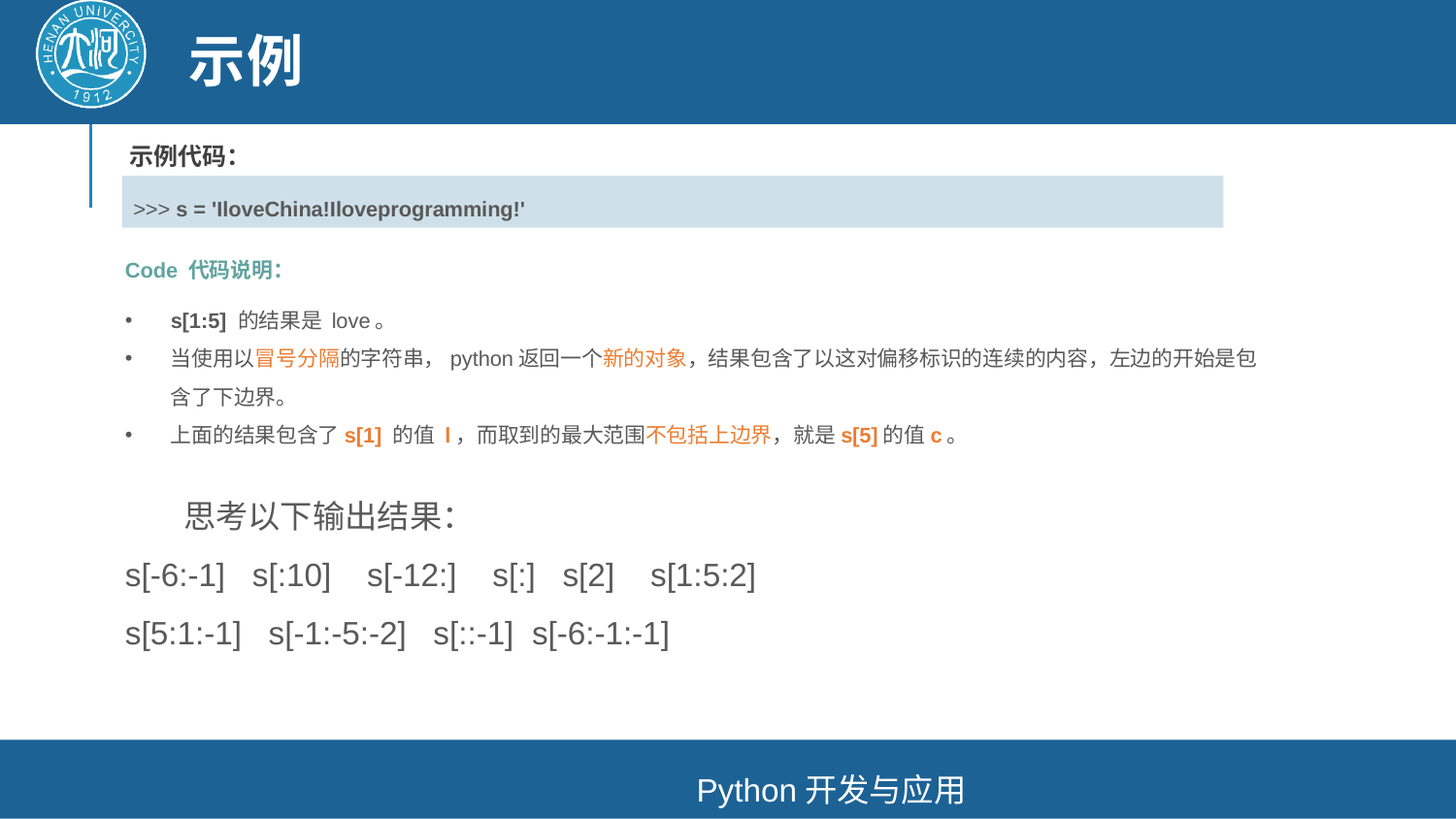

# 示例
示例代码：
>>> s = 'IloveChina!Iloveprogramming!'
Code 代码说明：
s[1:5] 的结果是 love。
当使用以冒号分隔的字符串，python返回一个新的对象，结果包含了以这对偏移标识的连续的内容，左边的开始是包含了下边界。
上面的结果包含了s[1] 的值 l，而取到的最大范围不包括上边界，就是s[5]的值c。
       思考以下输出结果：
s[-6:-1]   s[:10]    s[-12:]    s[:]   s[2]    s[1:5:2]
s[5:1:-1]   s[-1:-5:-2]   s[::-1]  s[-6:-1:-1]

Python开发与应用
24